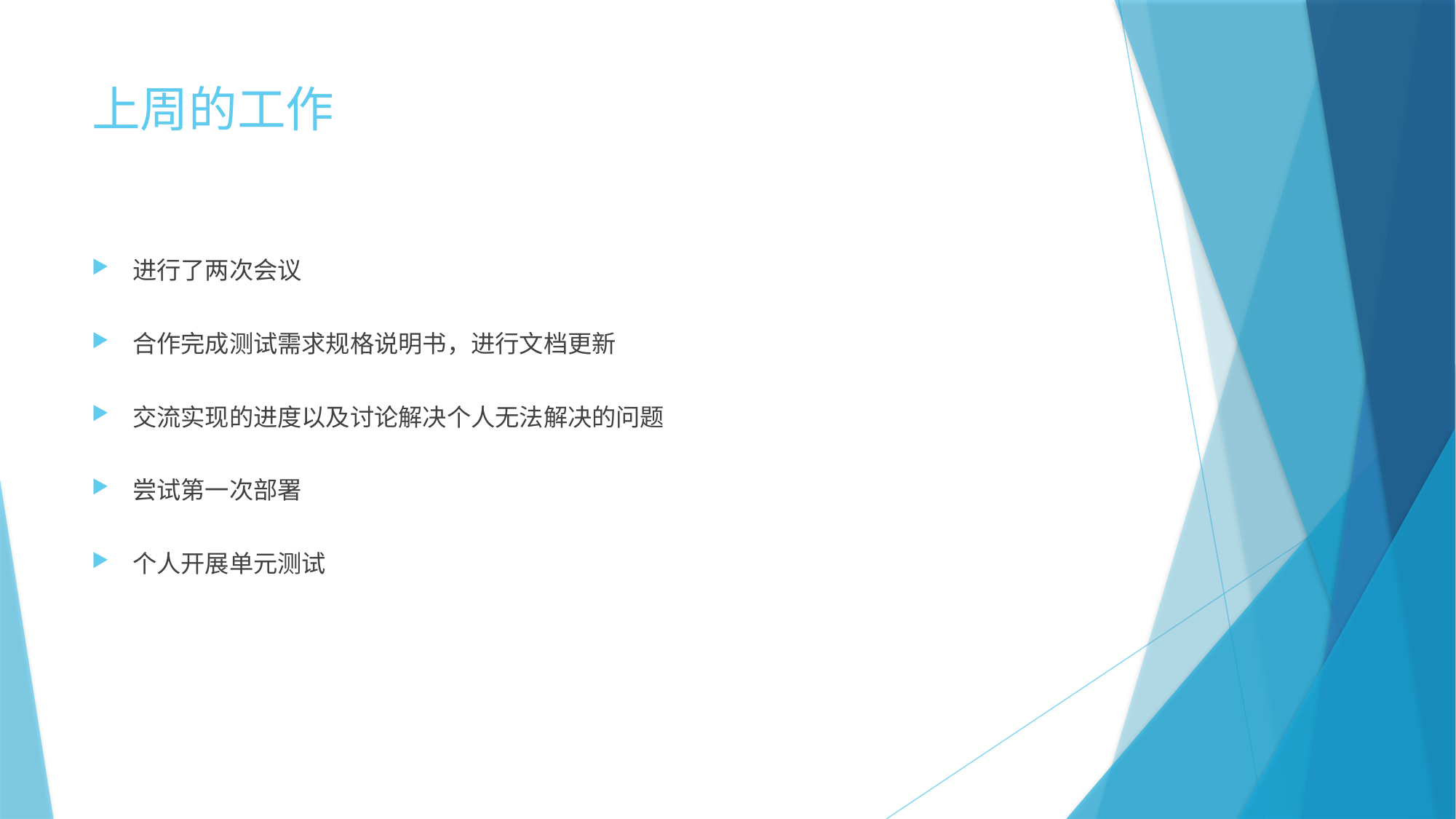

# 上周的工作
进行了两次会议
合作完成测试需求规格说明书，进行文档更新
交流实现的进度以及讨论解决个人无法解决的问题
尝试第一次部署
个人开展单元测试